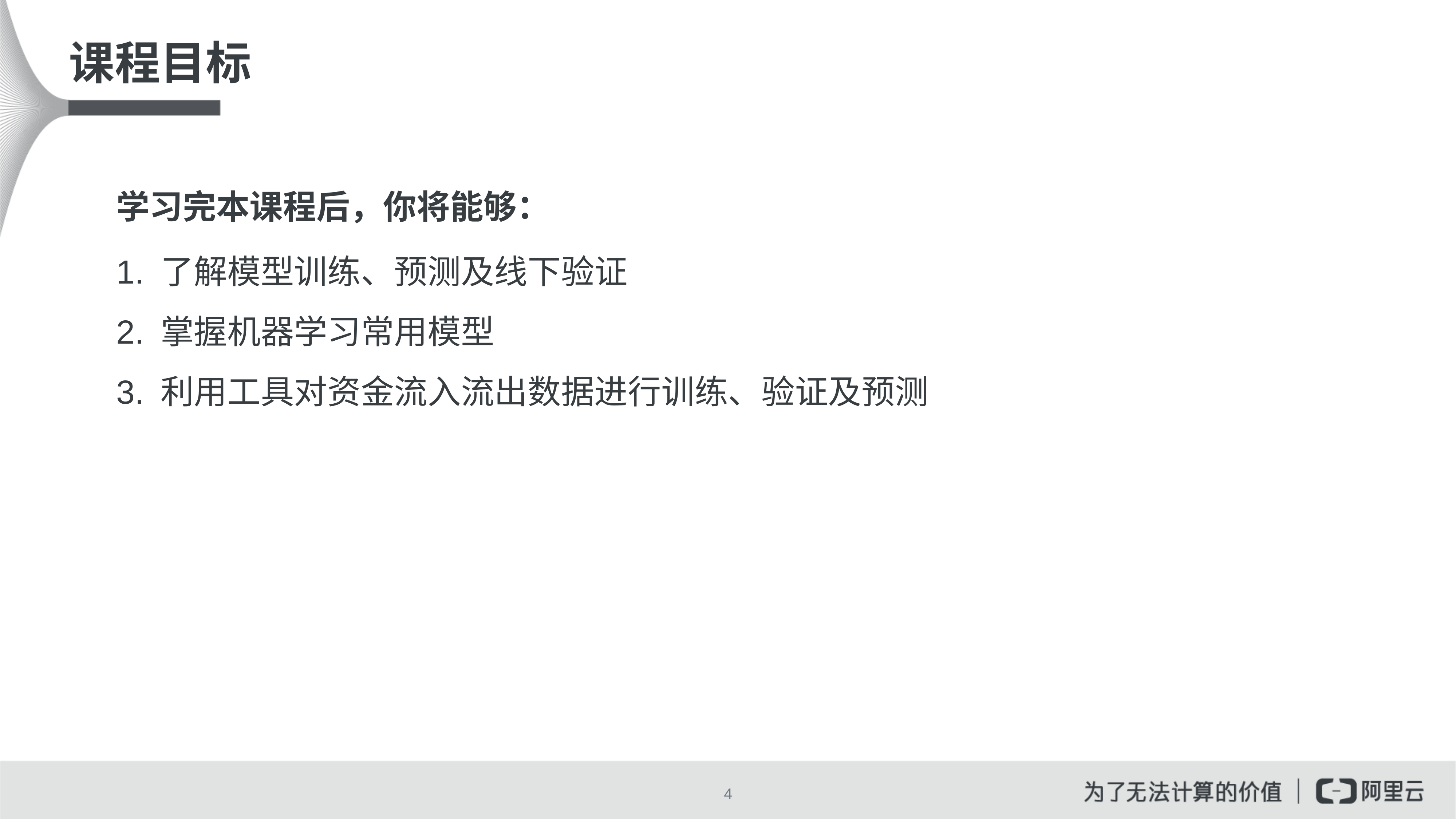

# 课程目标
学习完本课程后，你将能够：
了解模型训练、预测及线下验证
掌握机器学习常用模型
利用工具对资金流入流出数据进行训练、验证及预测